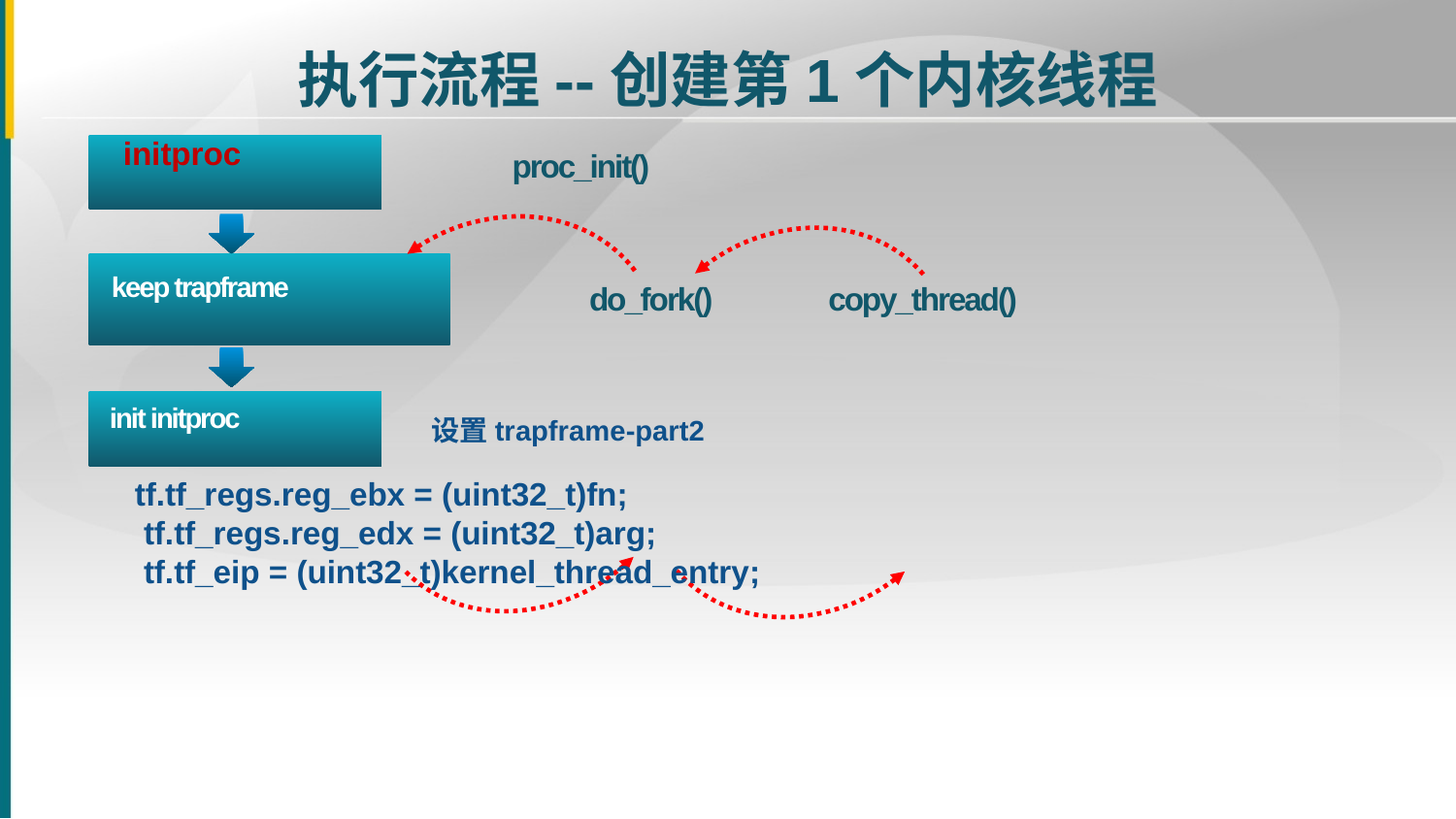

执行流程--创建第1个内核线程
initproc

proc_init()

keep trapframe
do_fork()
copy_thread()

init initproc
设置trapframe-part2
tf.tf_regs.reg_ebx = (uint32_t)fn;
 tf.tf_regs.reg_edx = (uint32_t)arg;
 tf.tf_eip = (uint32_t)kernel_thread_entry;